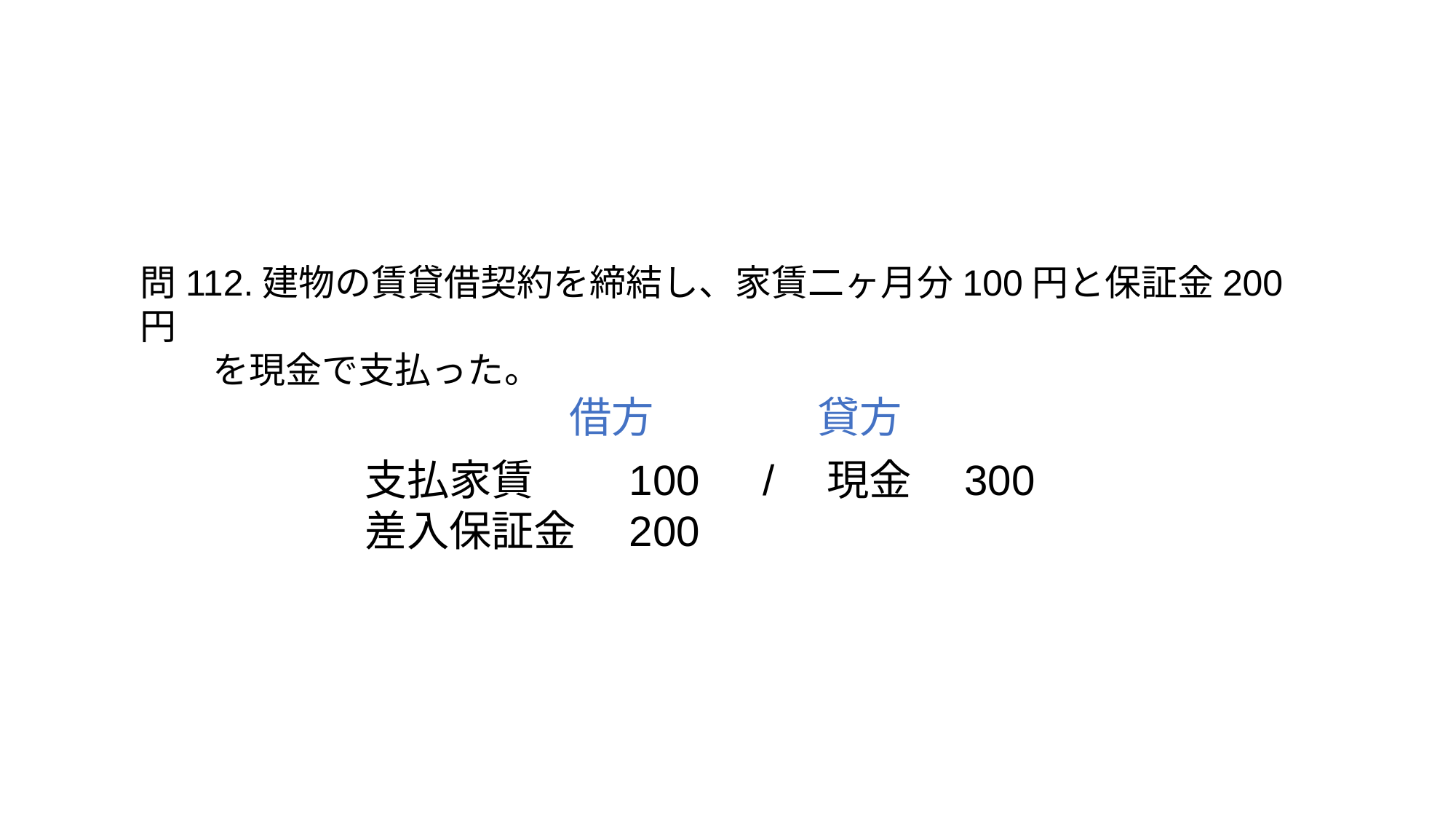

問112.建物の賃貸借契約を締結し、家賃二ヶ月分100円と保証金200円
　　を現金で支払った。
借方
貸方
支払家賃　　100　/　現金　300
差入保証金　200